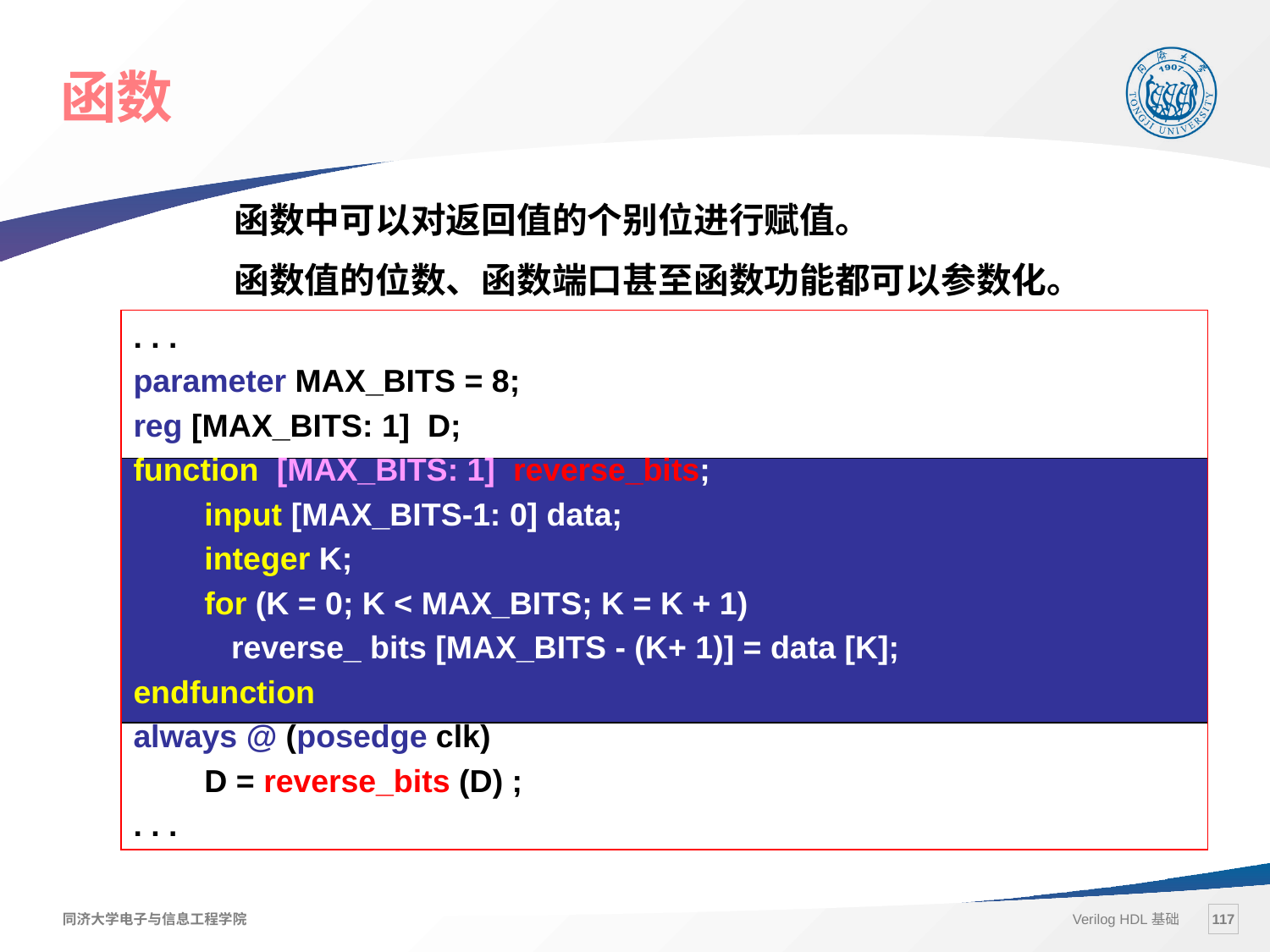

# 函数
函数中可以对返回值的个别位进行赋值。
函数值的位数、函数端口甚至函数功能都可以参数化。
. . .
parameter MAX_BITS = 8;
reg [MAX_BITS: 1]  D;
function  [MAX_BITS: 1]  reverse_bits;
        input [MAX_BITS-1: 0] data;
        integer K;
        for (K = 0; K < MAX_BITS; K = K + 1)
           reverse_ bits [MAX_BITS - (K+ 1)] = data [K];
endfunction
always @ (posedge clk)
        D = reverse_bits (D) ;
. . .